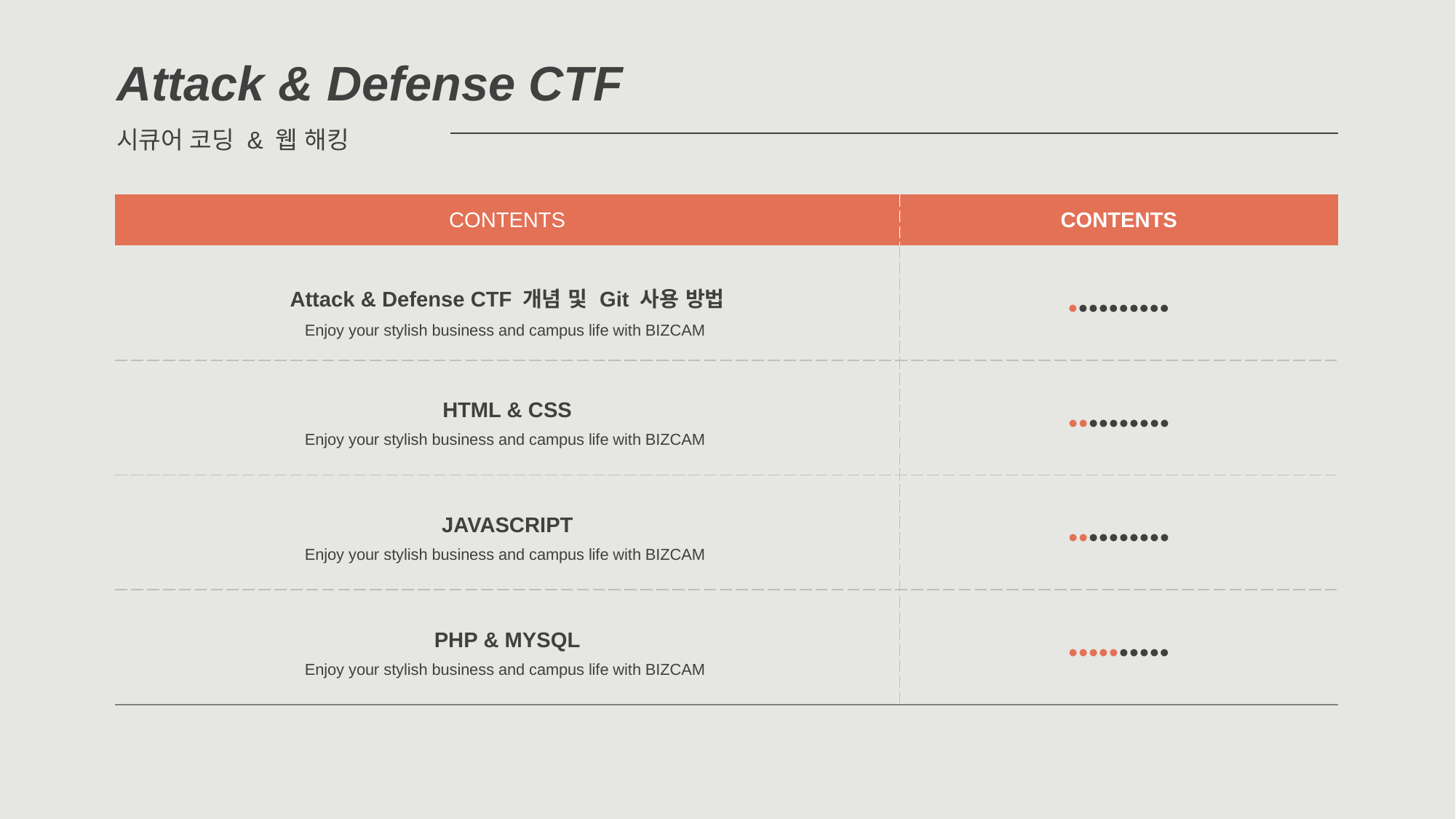

Attack & Defense CTF
시큐어 코딩 & 웹 해킹
| CONTENTS | CONTENTS |
| --- | --- |
| Attack & Defense CTF 개념 및 Git 사용 방법 Enjoy your stylish business and campus life with BIZCAM | ●●●●●●●●●● |
| HTML & CSS Enjoy your stylish business and campus life with BIZCAM | ●●●●●●●●●● |
| JAVASCRIPT Enjoy your stylish business and campus life with BIZCAM | ●●●●●●●●●● |
| PHP & MYSQL Enjoy your stylish business and campus life with BIZCAM | ●●●●●●●●●● |